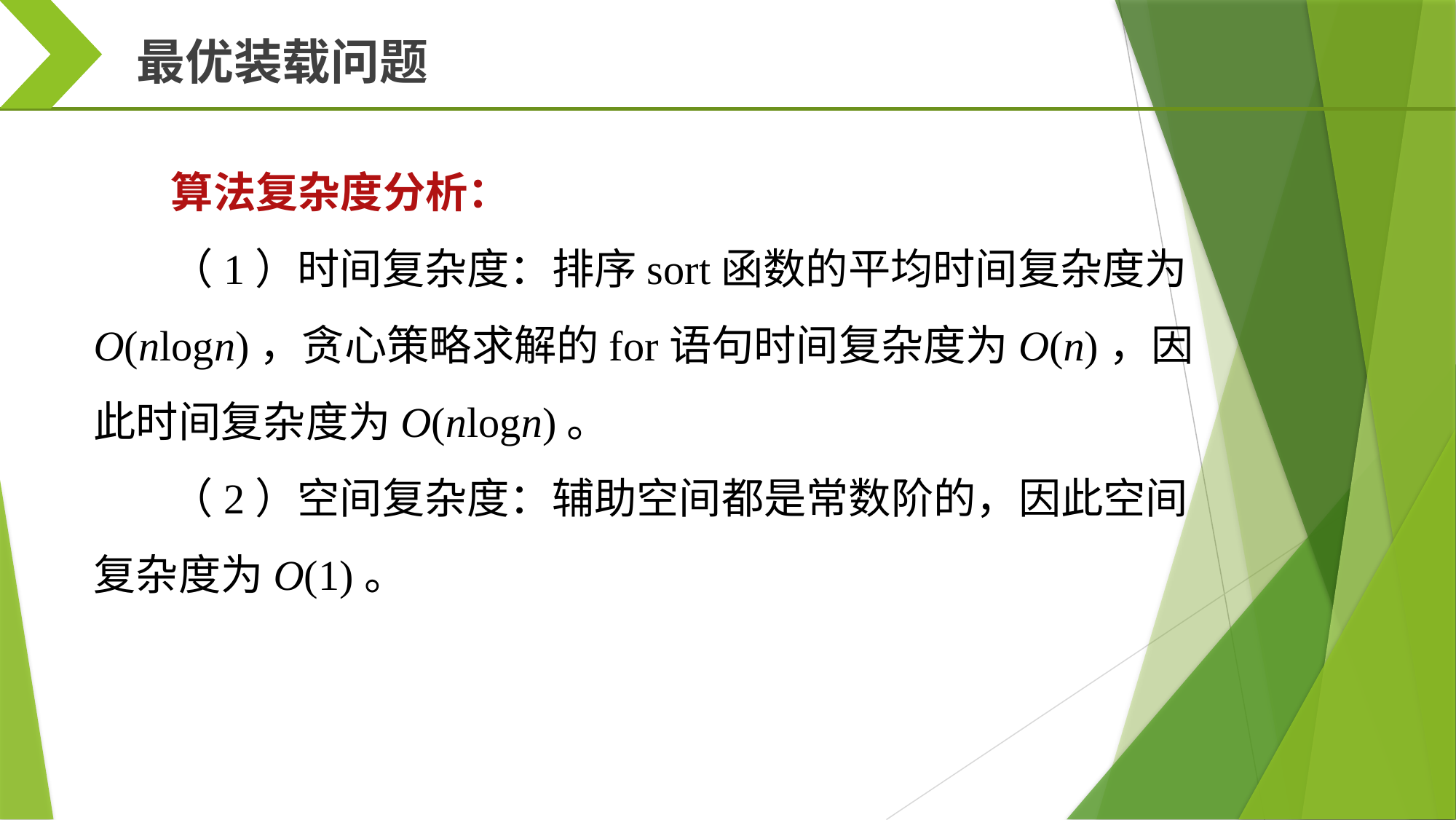

最优装载问题
算法复杂度分析：
（1）时间复杂度：排序sort函数的平均时间复杂度为O(nlogn)，贪心策略求解的for语句时间复杂度为O(n)，因此时间复杂度为O(nlogn)。
（2）空间复杂度：辅助空间都是常数阶的，因此空间复杂度为O(1)。